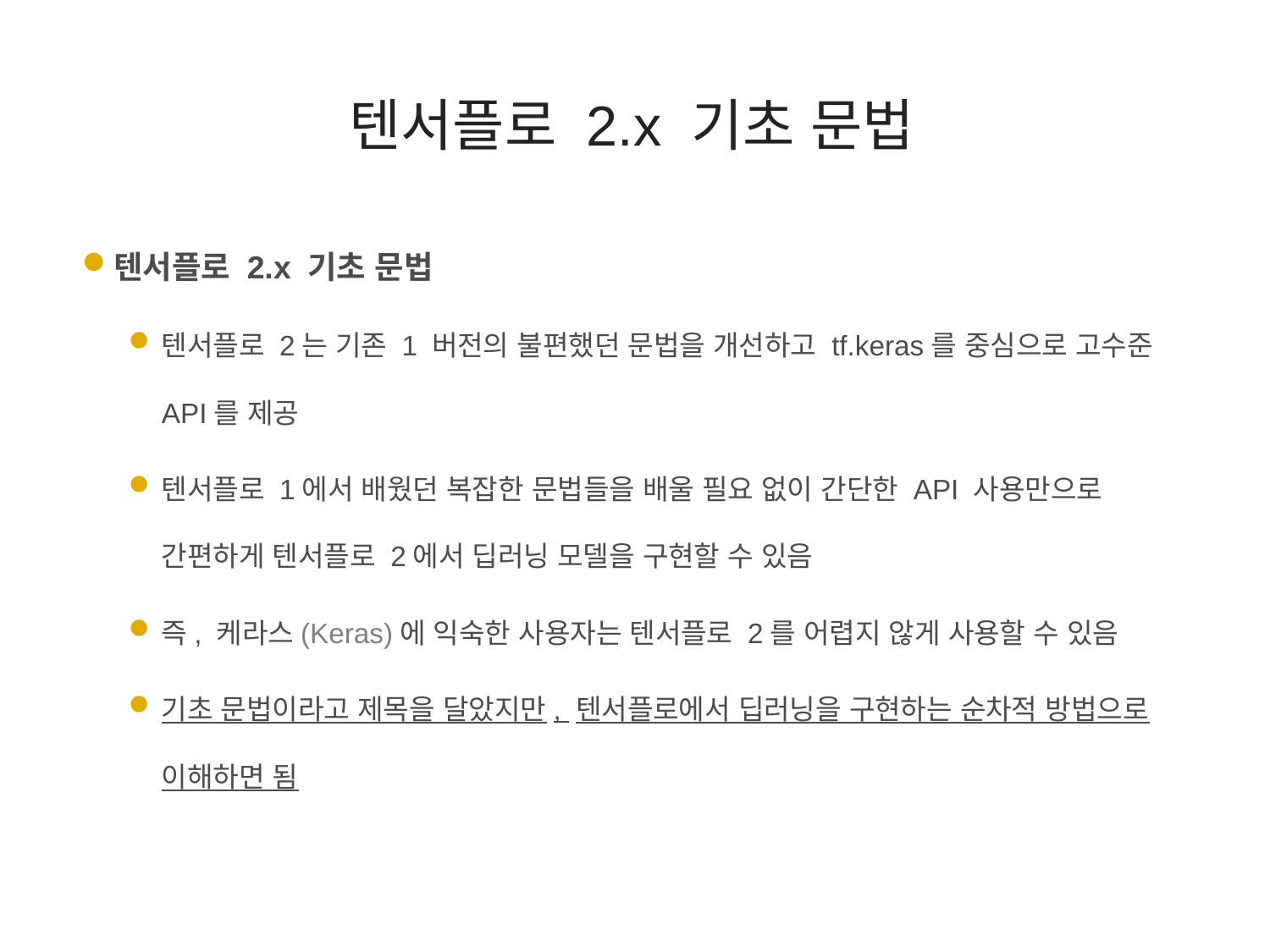

텐서플로 2.x 기초 문법
텐서플로 2.x 기초 문법
텐서플로 2는 기존 1 버전의 불편했던 문법을 개선하고 tf.keras를 중심으로 고수준 API를 제공
텐서플로 1에서 배웠던 복잡한 문법들을 배울 필요 없이 간단한 API 사용만으로 간편하게 텐서플로 2에서 딥러닝 모델을 구현할 수 있음
즉, 케라스(Keras)에 익숙한 사용자는 텐서플로 2를 어렵지 않게 사용할 수 있음
기초 문법이라고 제목을 달았지만, 텐서플로에서 딥러닝을 구현하는 순차적 방법으로 이해하면 됨